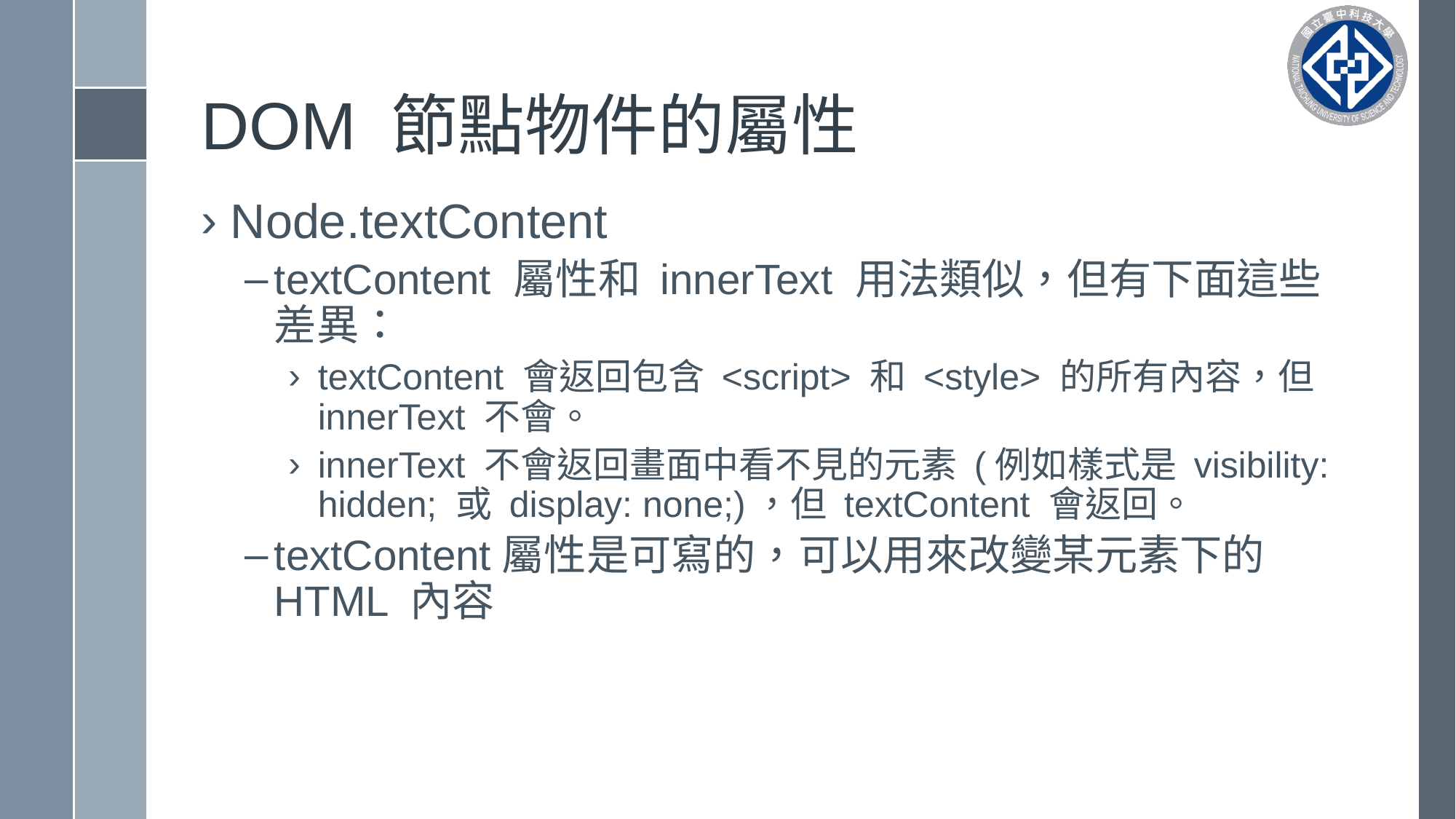

# DOM 節點物件的屬性
Node.textContent
textContent 屬性和 innerText 用法類似，但有下面這些差異：
textContent 會返回包含 <script> 和 <style> 的所有內容，但 innerText 不會。
innerText 不會返回畫面中看不見的元素 (例如樣式是 visibility: hidden; 或 display: none;)，但 textContent 會返回。
textContent屬性是可寫的，可以用來改變某元素下的 HTML 內容